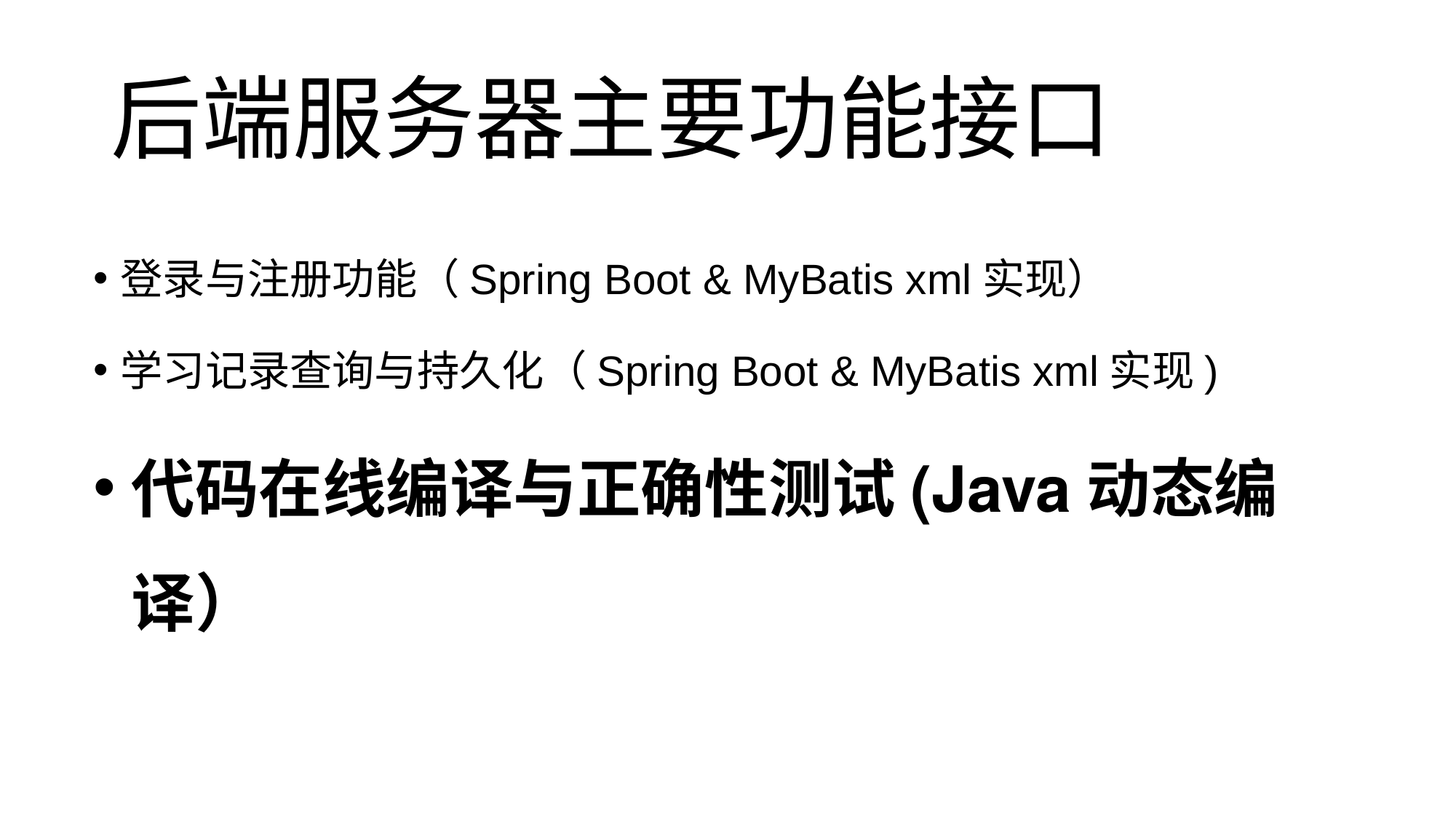

# 后端服务器主要功能接口
登录与注册功能（Spring Boot & MyBatis xml实现）
学习记录查询与持久化（Spring Boot & MyBatis xml实现)
代码在线编译与正确性测试(Java动态编译）